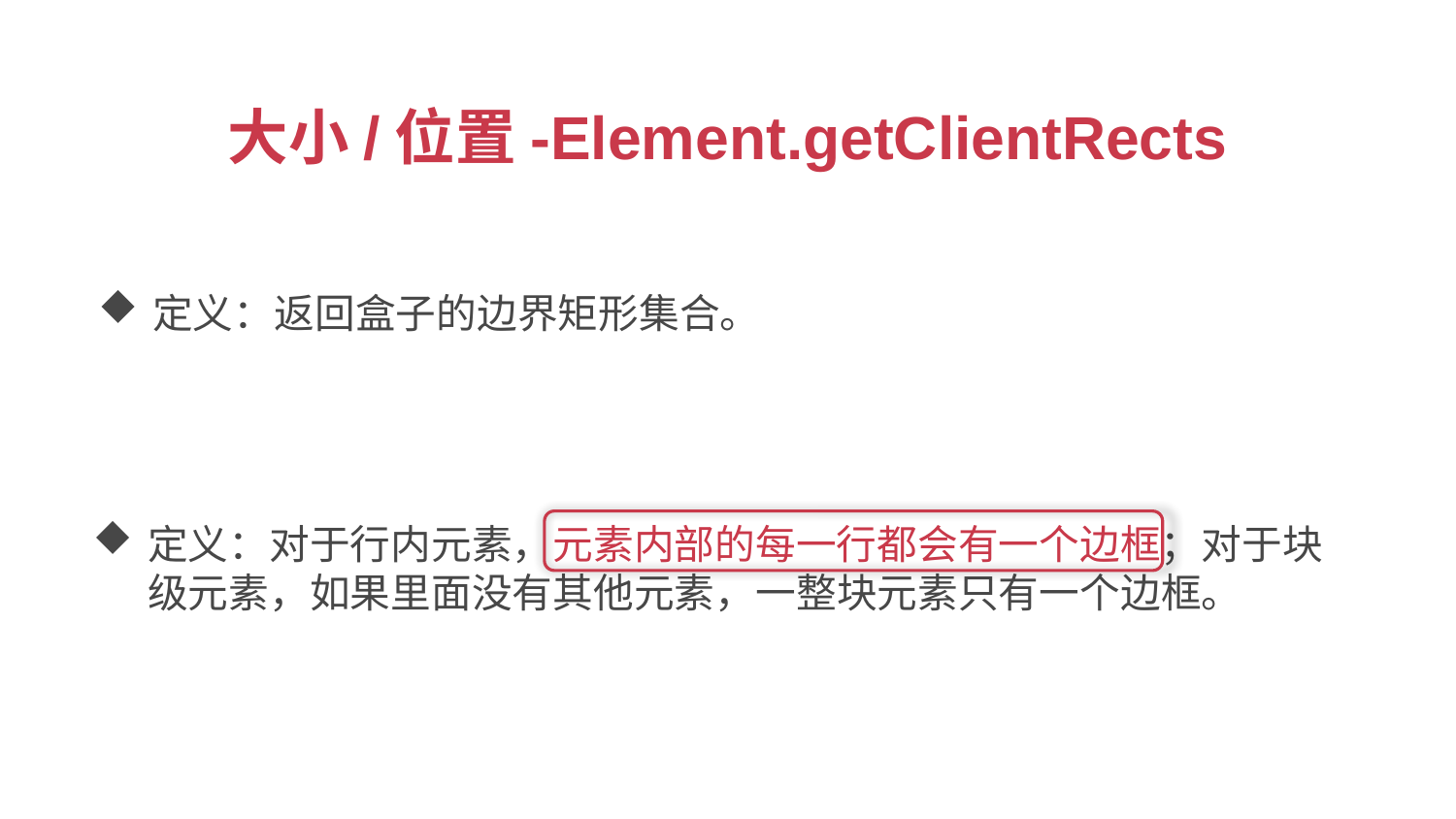

大小/位置-Element.getClientRects
定义：返回盒子的边界矩形集合。
定义：对于行内元素，元素内部的每一行都会有一个边框；对于块级元素，如果里面没有其他元素，一整块元素只有一个边框。